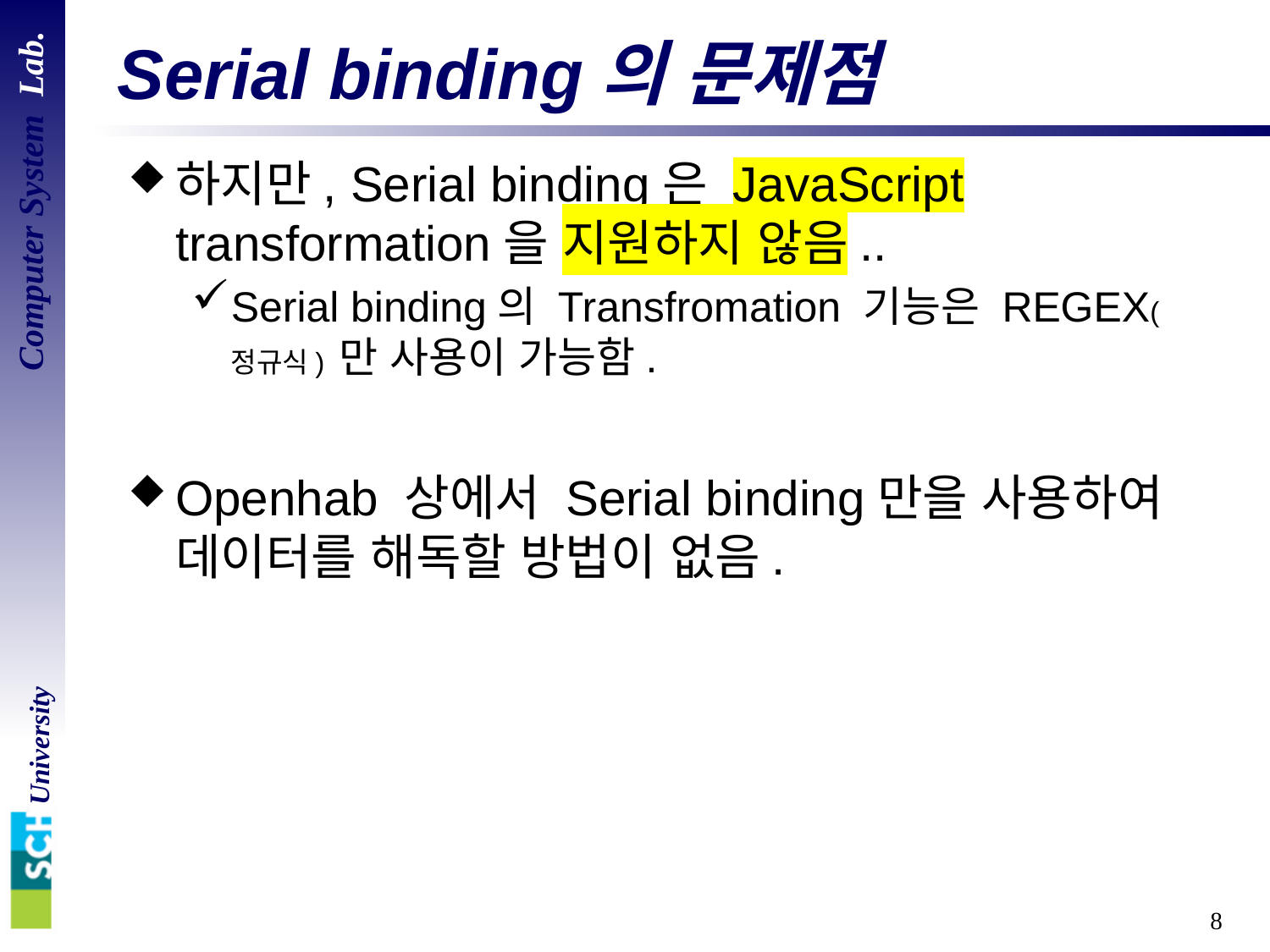

# Serial binding의 문제점
하지만, Serial binding은 JavaScript transformation을 지원하지 않음..
Serial binding의 Transfromation 기능은 REGEX(정규식) 만 사용이 가능함.

Openhab 상에서 Serial binding만을 사용하여 데이터를 해독할 방법이 없음.